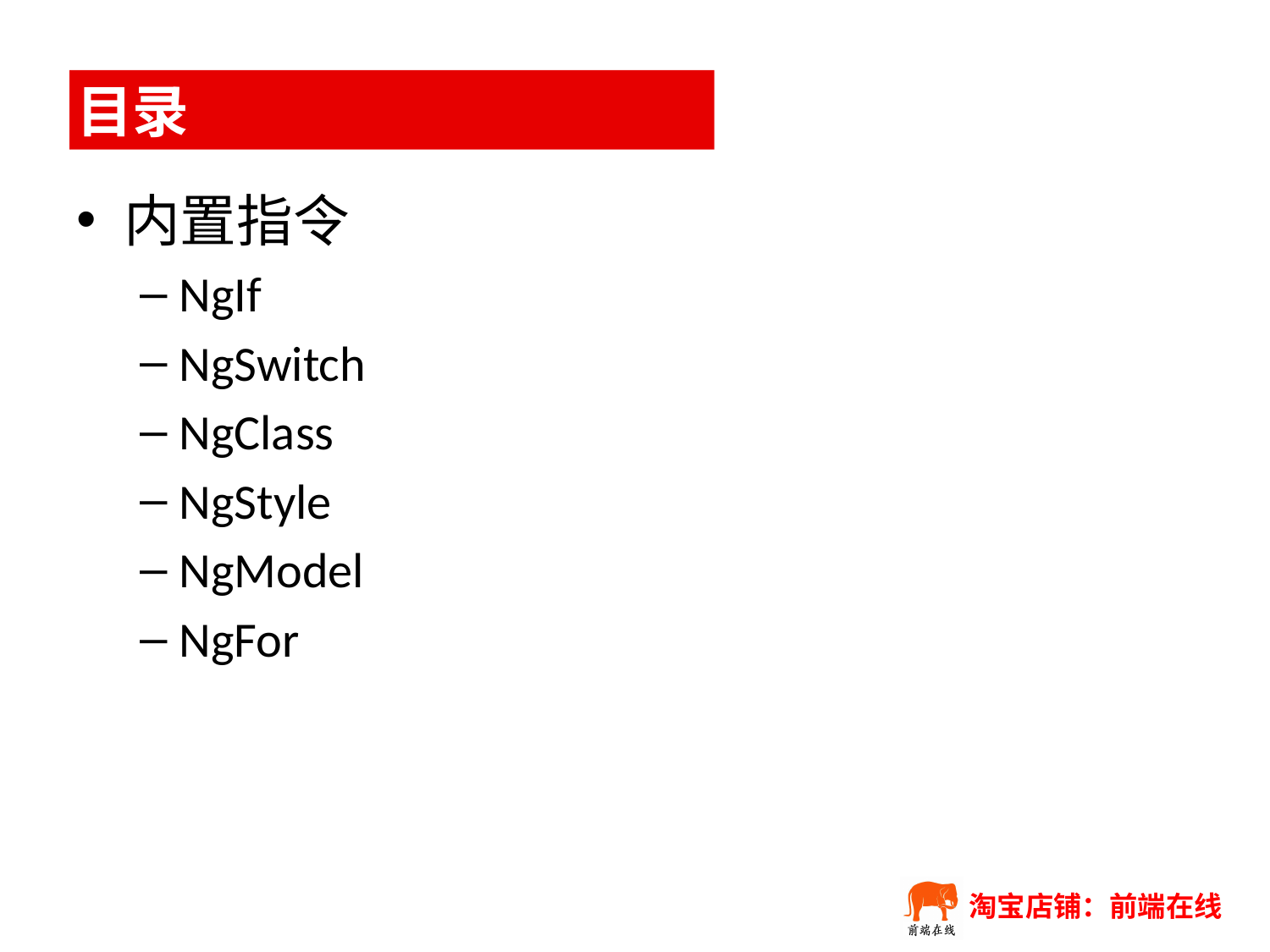

# 目录
内置指令
NgIf
NgSwitch
NgClass
NgStyle
NgModel
NgFor